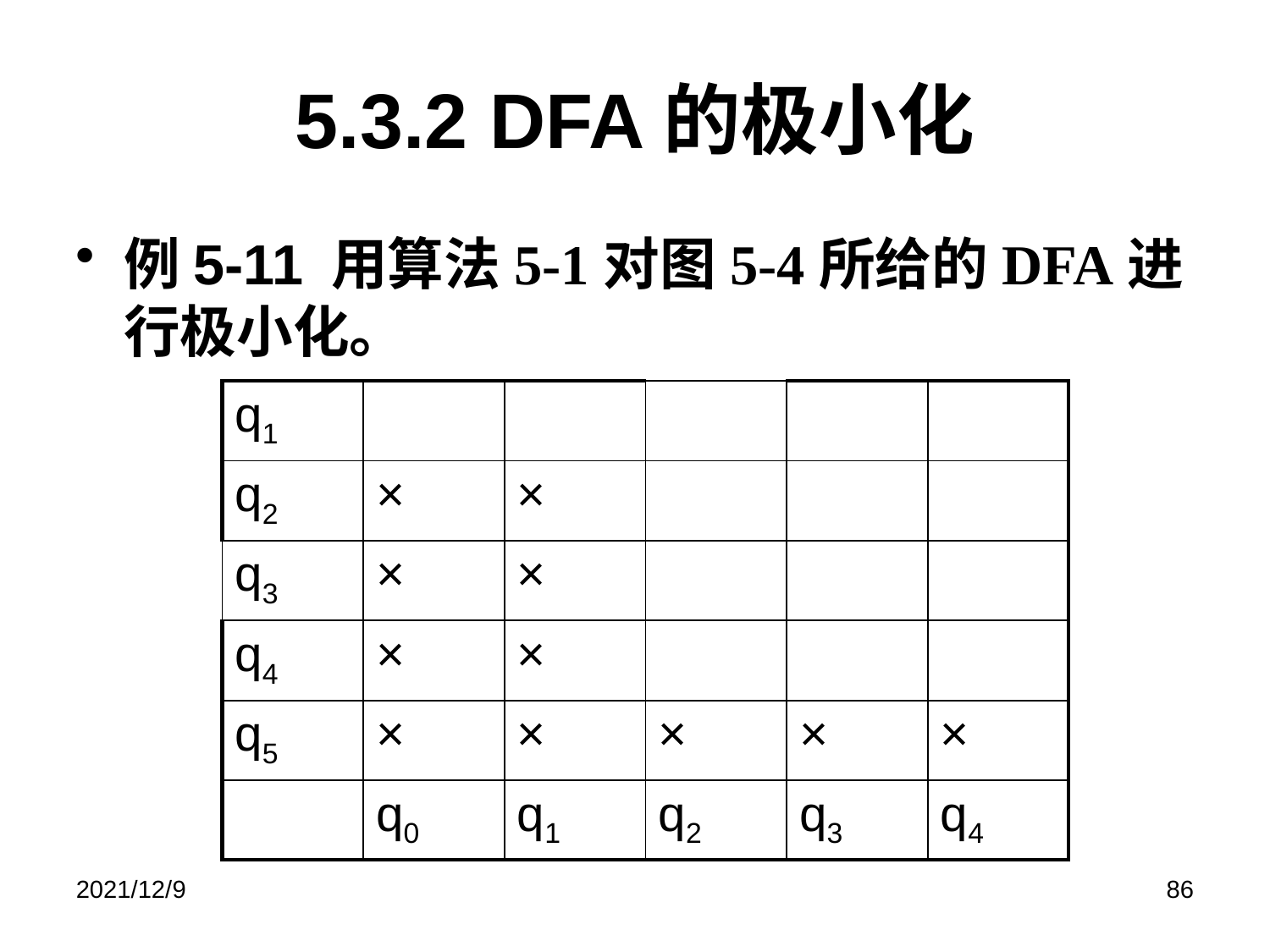

# 5.3.2 DFA的极小化
例5-11 用算法5-1对图5-4所给的DFA进行极小化。
| q1 |  |  |  |  |  |
| --- | --- | --- | --- | --- | --- |
| q2 | × | × |  |  |  |
| q3 | × | × |  |  |  |
| q4 | × | × |  |  |  |
| q5 | × | × | × | × | × |
|  | q0 | q1 | q2 | q3 | q4 |
2021/12/9
86